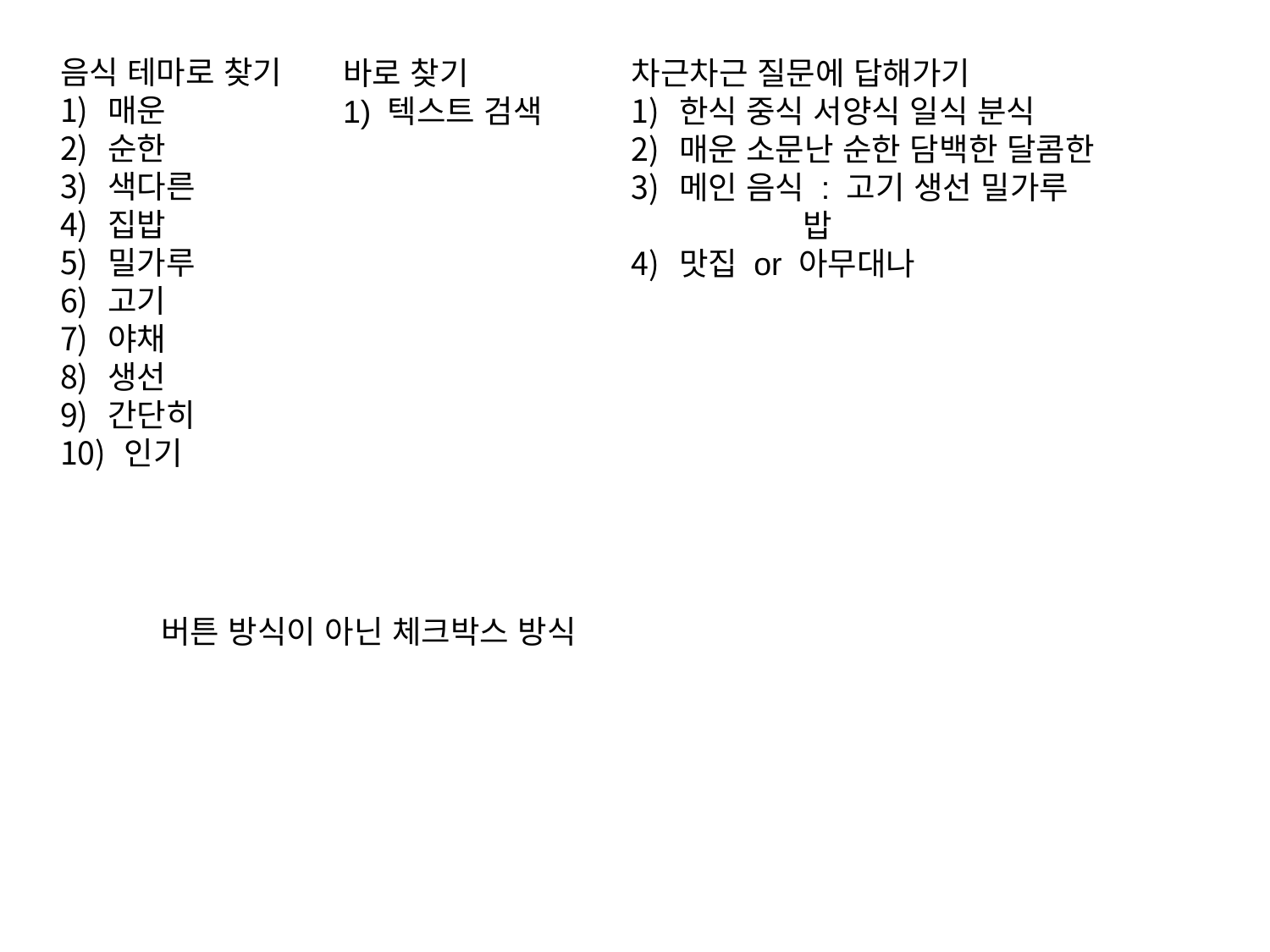

음식 테마로 찾기
매운
순한
색다른
집밥
밀가루
고기
야채
생선
간단히
 인기
바로 찾기
1) 텍스트 검색
차근차근 질문에 답해가기
한식 중식 서양식 일식 분식
매운 소문난 순한 담백한 달콤한
메인 음식 : 고기 생선 밀가루
              밥
맛집 or 아무대나

버튼 방식이 아닌 체크박스 방식